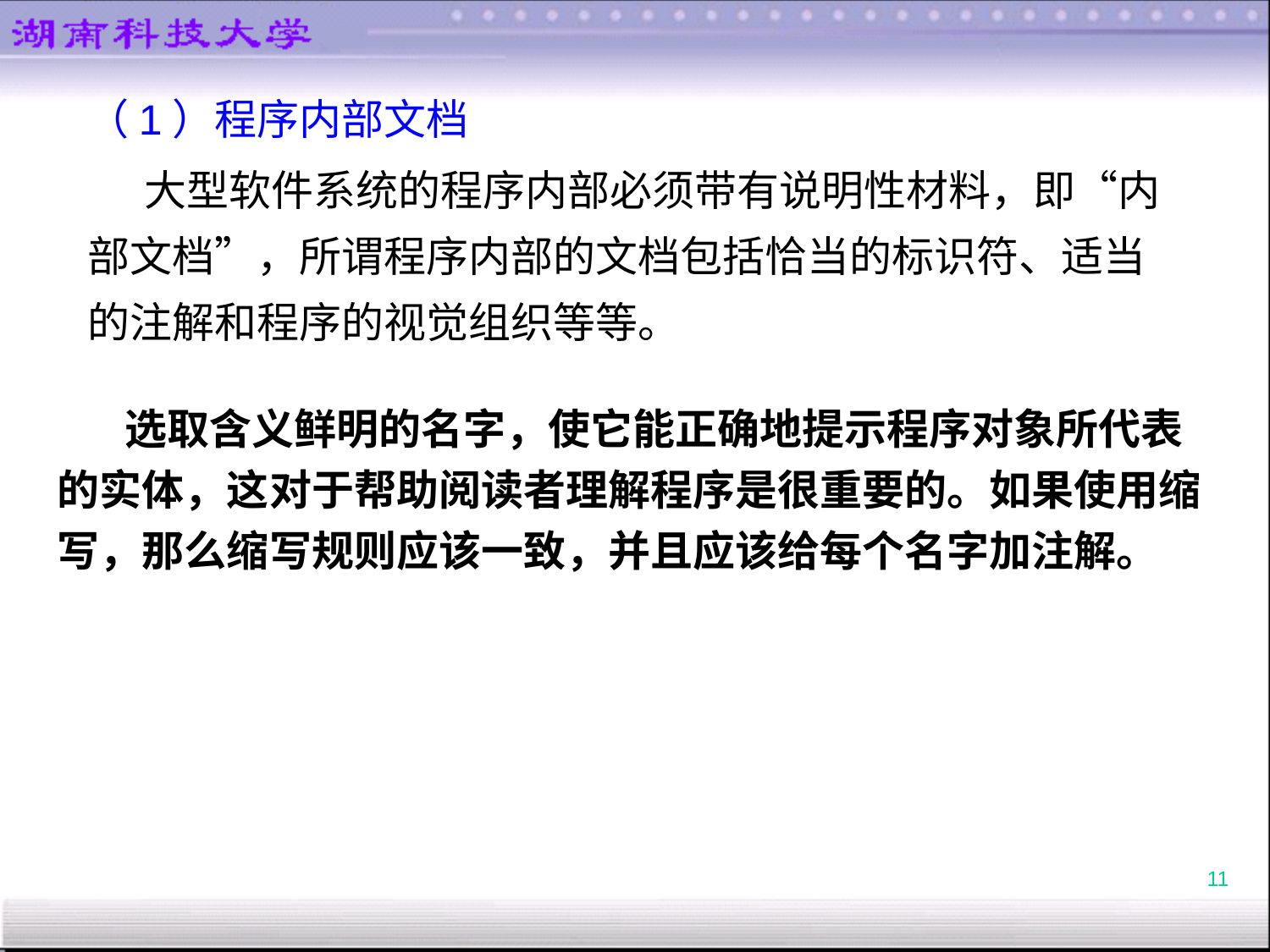

（1）程序内部文档
     大型软件系统的程序内部必须带有说明性材料，即“内部文档”，所谓程序内部的文档包括恰当的标识符、适当的注解和程序的视觉组织等等。
      选取含义鲜明的名字，使它能正确地提示程序对象所代表的实体，这对于帮助阅读者理解程序是很重要的。如果使用缩写，那么缩写规则应该一致，并且应该给每个名字加注解。
11